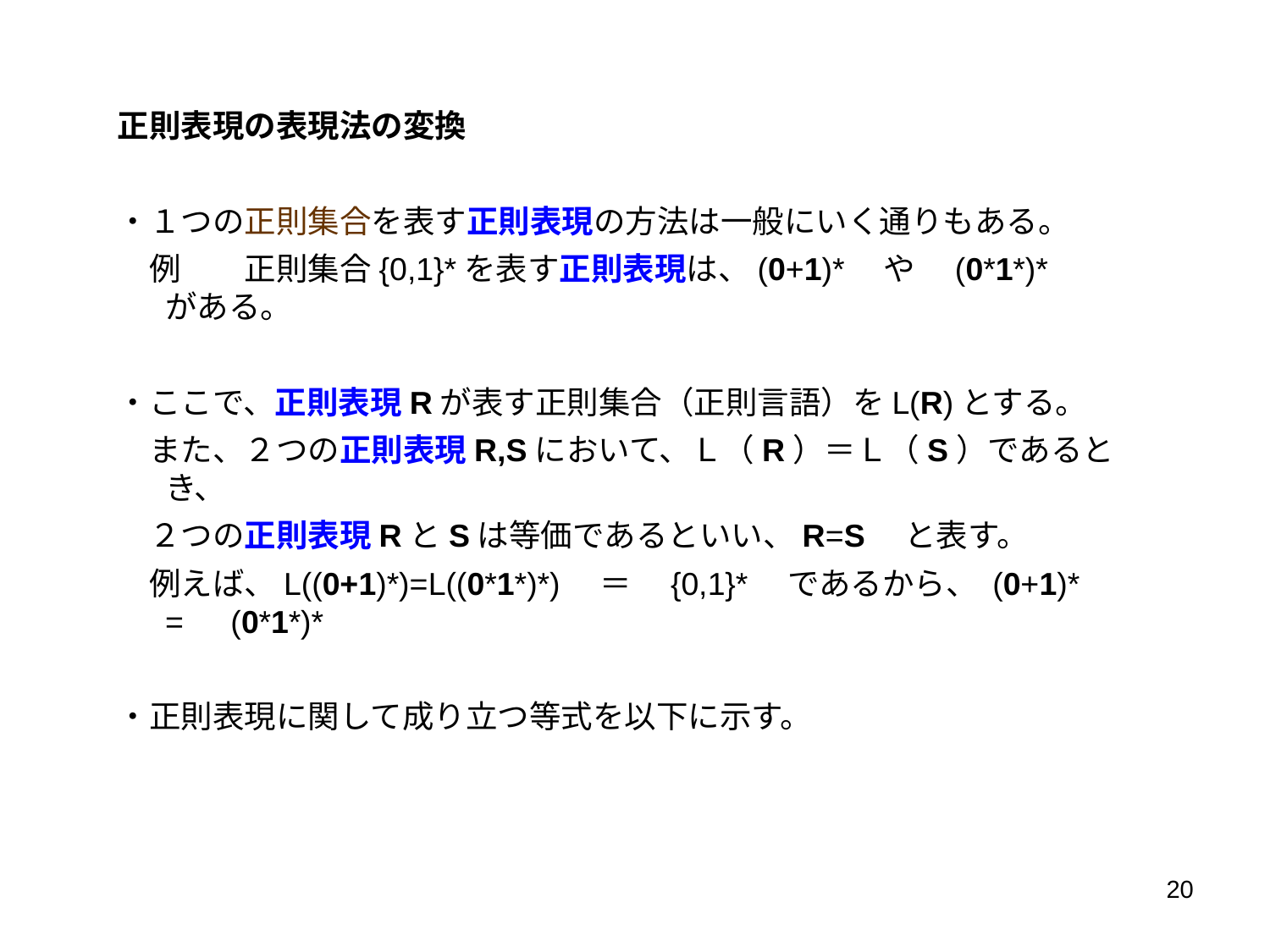

正則表現の表現法の変換

・１つの正則集合を表す正則表現の方法は一般にいく通りもある。
　例　　正則集合{0,1}*を表す正則表現は、(0+1)*　や　(0*1*)*　　がある。

・ここで、正則表現Rが表す正則集合（正則言語）をL(R)とする。
　また、２つの正則表現R,Sにおいて、Ｌ（R）＝Ｌ（S）であるとき、
　２つの正則表現RとSは等価であるといい、R=S　と表す。
　例えば、L((0+1)*)=L((0*1*)*)　＝　{0,1}*　であるから、 (0+1)*　=　(0*1*)*

・正則表現に関して成り立つ等式を以下に示す。
20